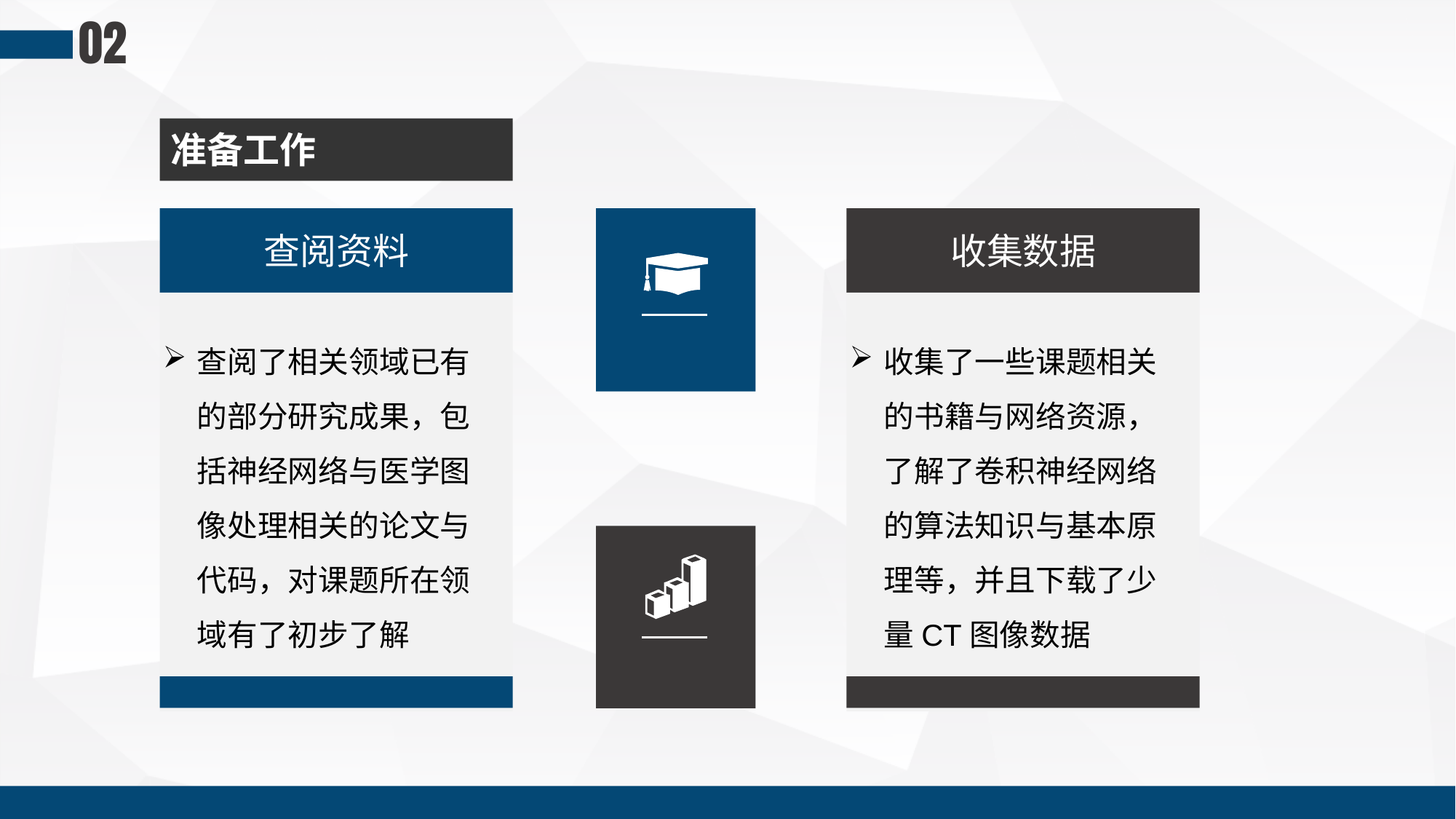

02

准备工作

查阅资料
查阅了相关领域已有的部分研究成果，包括神经网络与医学图像处理相关的论文与代码，对课题所在领域有了初步了解

收集数据
收集了一些课题相关的书籍与网络资源，了解了卷积神经网络的算法知识与基本原理等，并且下载了少量CT图像数据